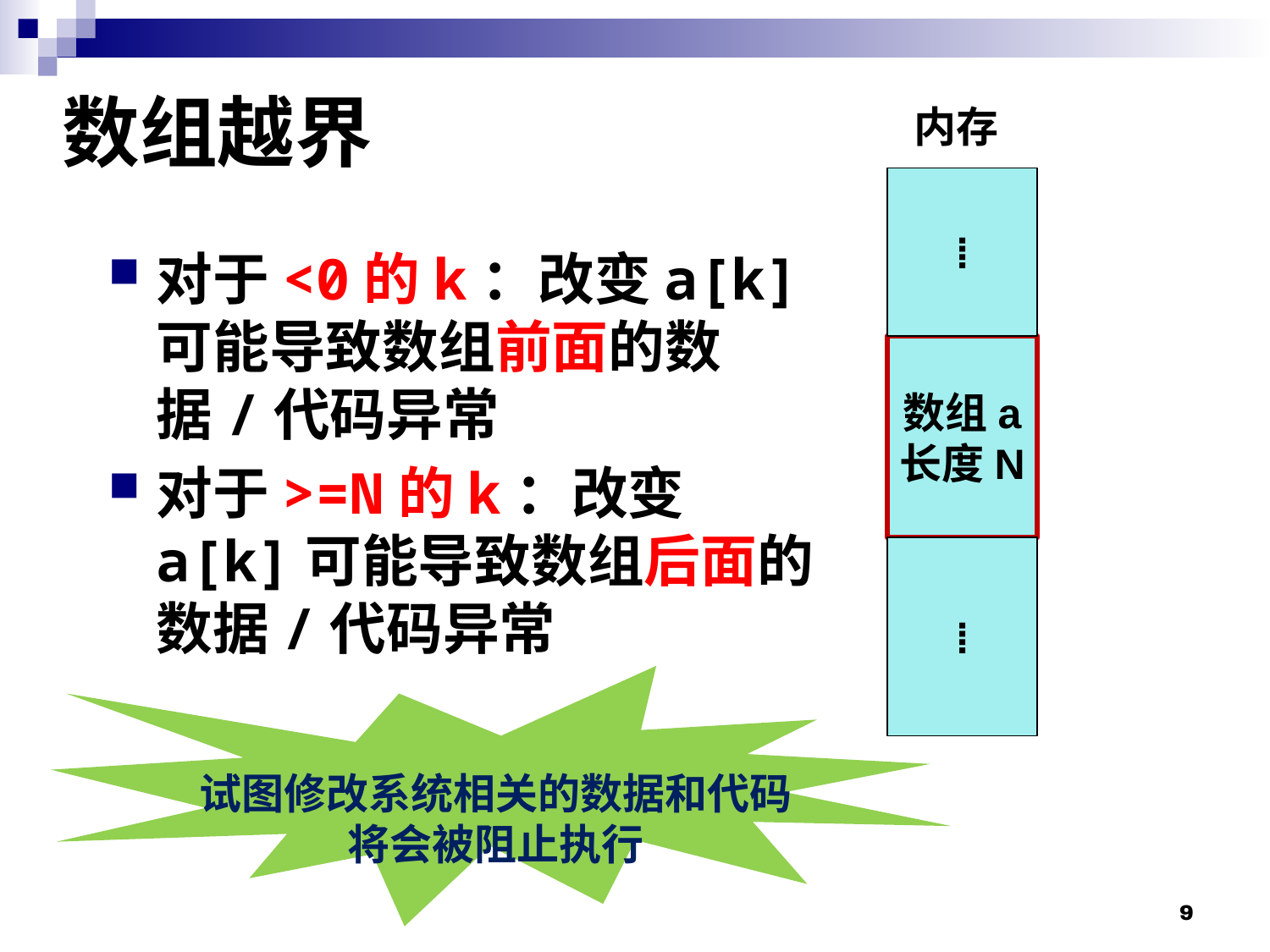

数组越界
内存
⁞

对于<0的k：改变a[k]可能导致数组前面的数据/代码异常
对于>=N的k：改变a[k]可能导致数组后面的数据/代码异常
数组a
长度N
⁞

试图修改系统相关的数据和代码
将会被阻止执行
9